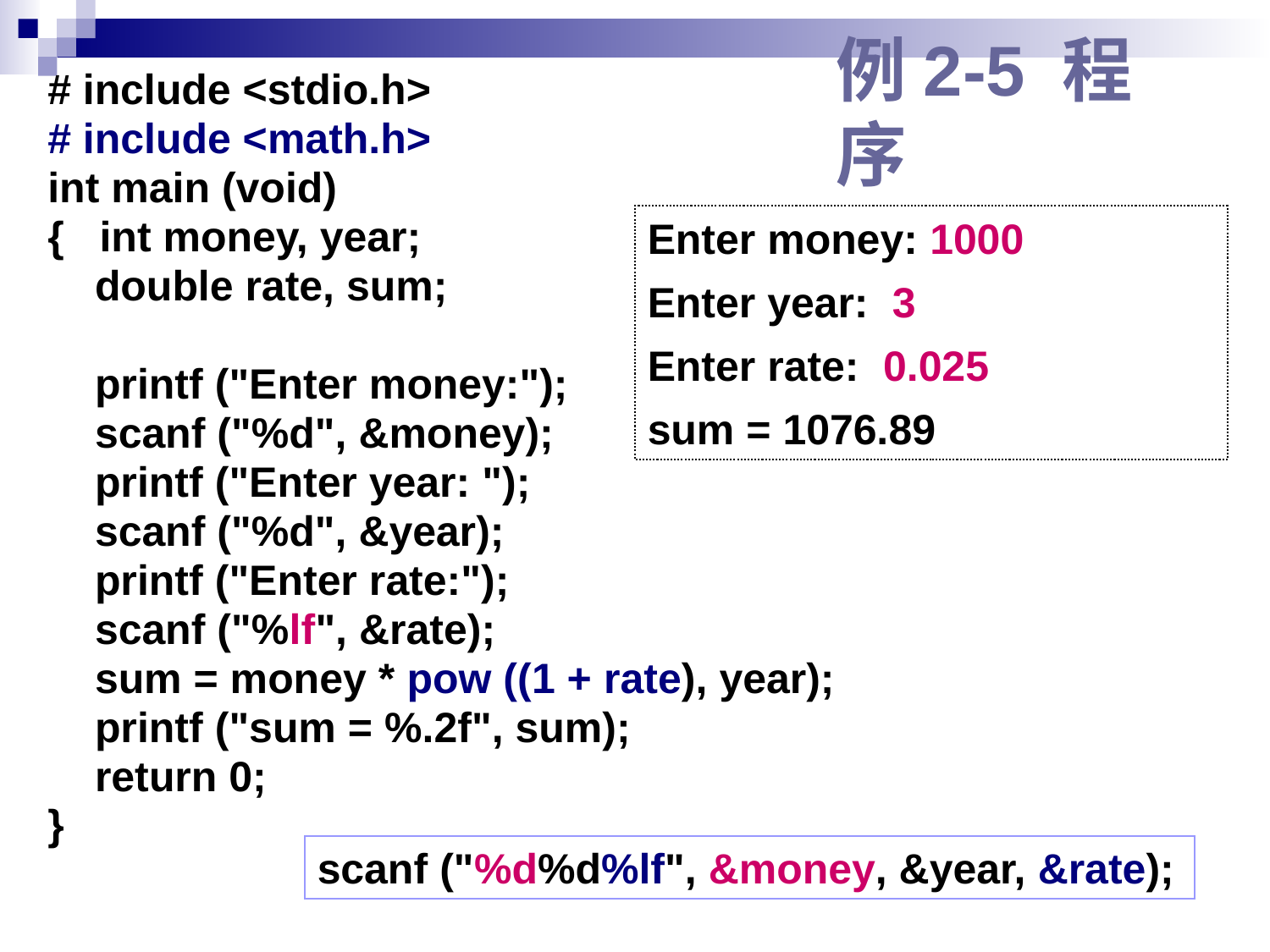

# 例2-5 程序
# include <stdio.h>
# include <math.h>
int main (void)
{   int money, year;
    double rate, sum;

    printf ("Enter money:");
    scanf ("%d", &money);
    printf ("Enter year: ");
    scanf ("%d", &year);
    printf ("Enter rate:");
    scanf ("%lf", &rate);
    sum = money * pow ((1 + rate), year);
    printf ("sum = %.2f", sum);
    return 0;
}
Enter money: 1000
Enter year:  3
Enter rate:  0.025
sum = 1076.89
scanf ("%d%d%lf", &money, &year, &rate);